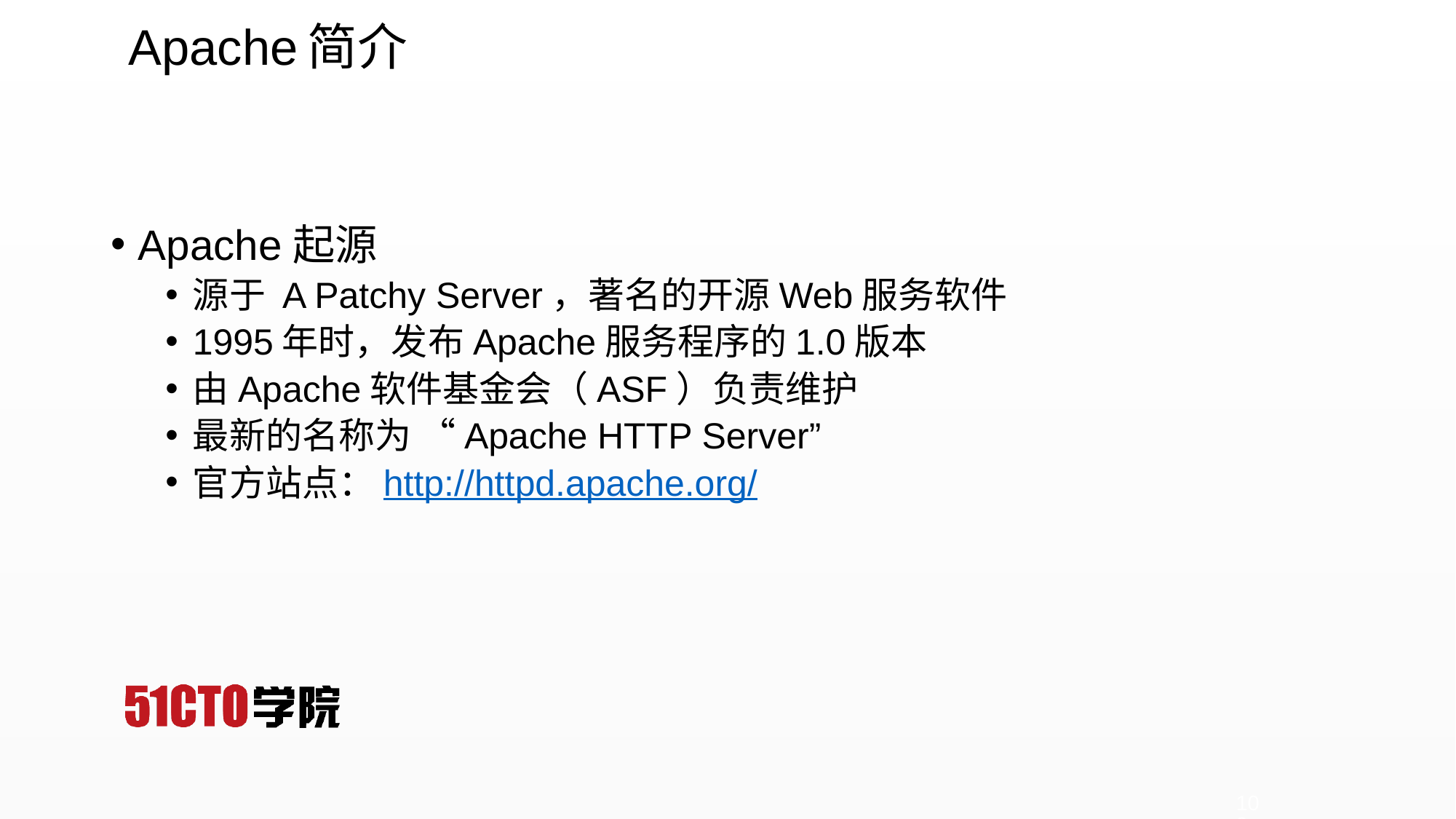

# Apache简介
Apache起源
源于 A Patchy Server，著名的开源Web服务软件
1995年时，发布Apache服务程序的1.0版本
由Apache软件基金会（ASF）负责维护
最新的名称为 “Apache HTTP Server”
官方站点：http://httpd.apache.org/
108